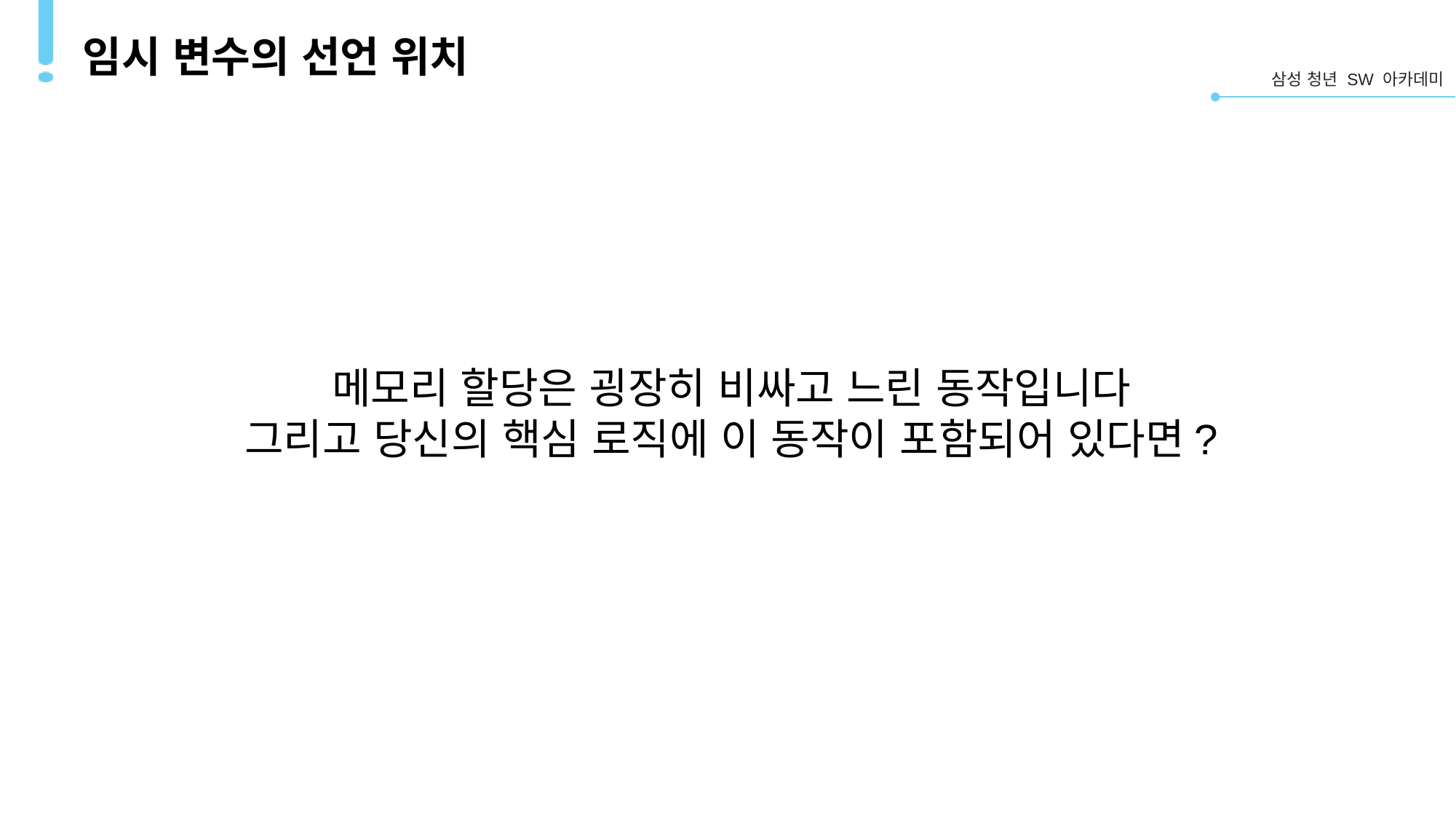

# 임시 변수의 선언 위치
메모리 할당은 굉장히 비싸고 느린 동작입니다
그리고 당신의 핵심 로직에 이 동작이 포함되어 있다면?